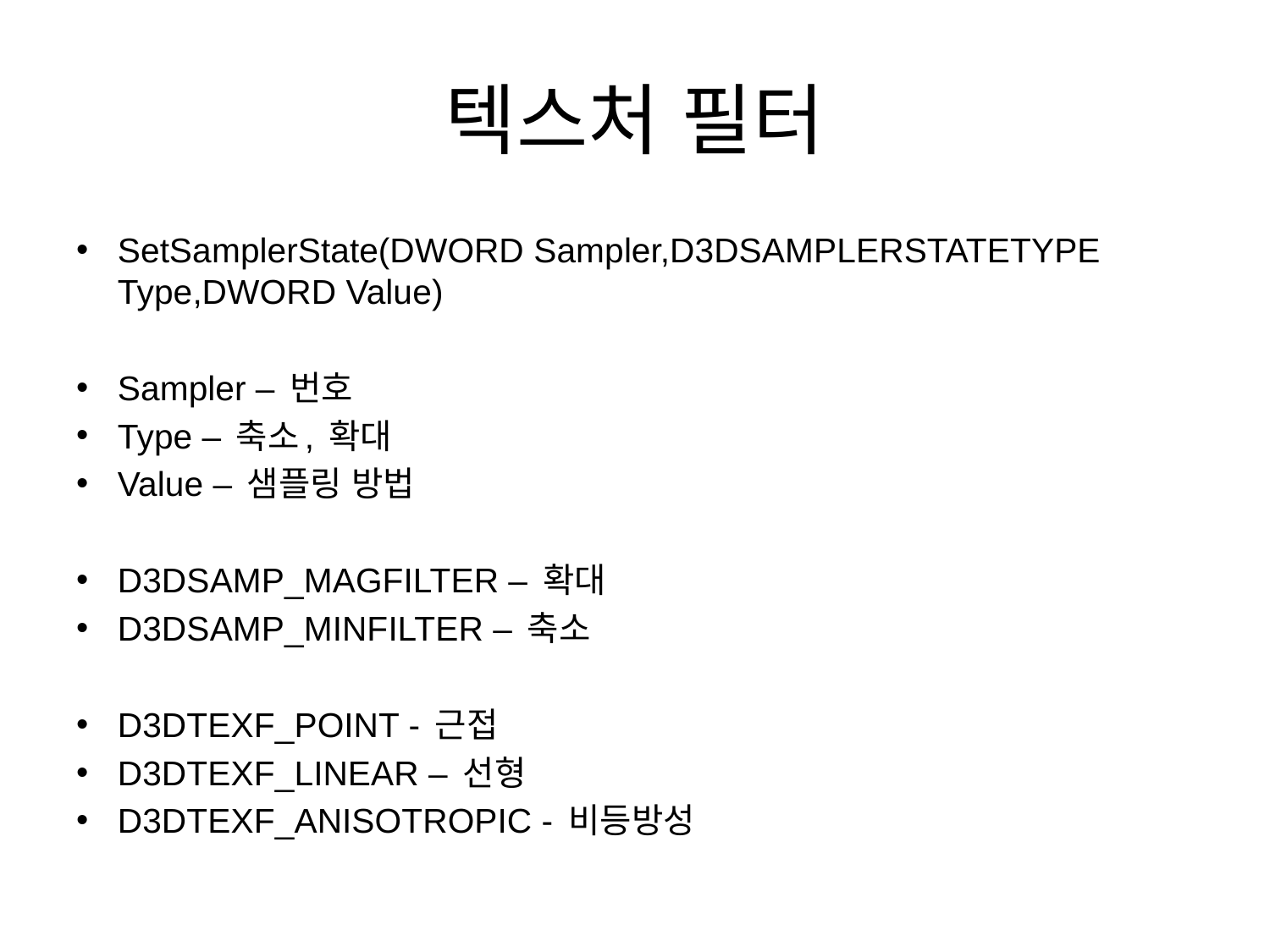

# 텍스처 필터
SetSamplerState(DWORD Sampler,D3DSAMPLERSTATETYPE Type,DWORD Value)

Sampler – 번호
Type – 축소, 확대
Value – 샘플링 방법

D3DSAMP_MAGFILTER – 확대
D3DSAMP_MINFILTER – 축소

D3DTEXF_POINT - 근접
D3DTEXF_LINEAR – 선형
D3DTEXF_ANISOTROPIC - 비등방성